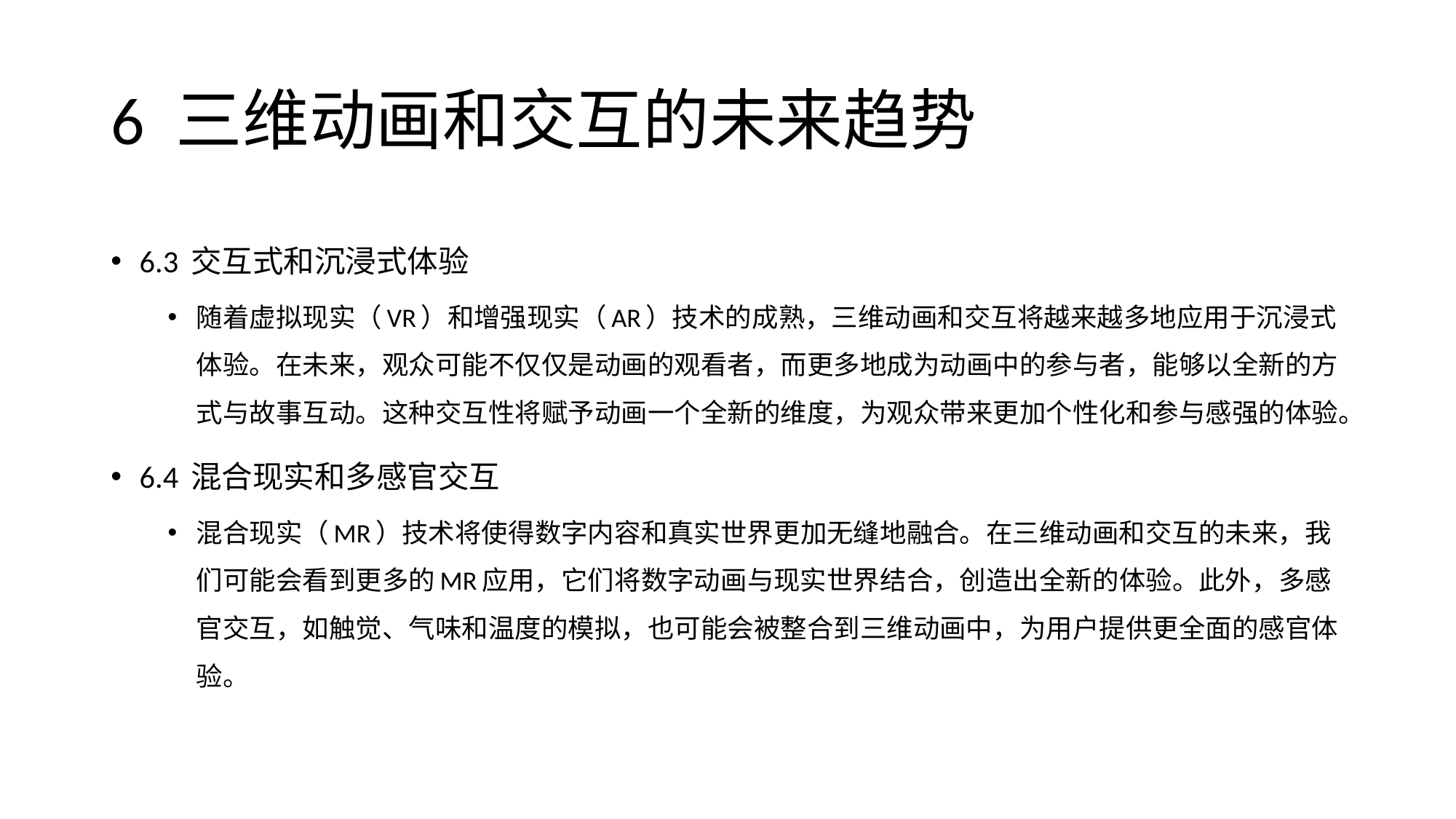

# 6 三维动画和交互的未来趋势
6.3 交互式和沉浸式体验
随着虚拟现实（VR）和增强现实（AR）技术的成熟，三维动画和交互将越来越多地应用于沉浸式体验。在未来，观众可能不仅仅是动画的观看者，而更多地成为动画中的参与者，能够以全新的方式与故事互动。这种交互性将赋予动画一个全新的维度，为观众带来更加个性化和参与感强的体验。
6.4 混合现实和多感官交互
混合现实（MR）技术将使得数字内容和真实世界更加无缝地融合。在三维动画和交互的未来，我们可能会看到更多的MR应用，它们将数字动画与现实世界结合，创造出全新的体验。此外，多感官交互，如触觉、气味和温度的模拟，也可能会被整合到三维动画中，为用户提供更全面的感官体验。